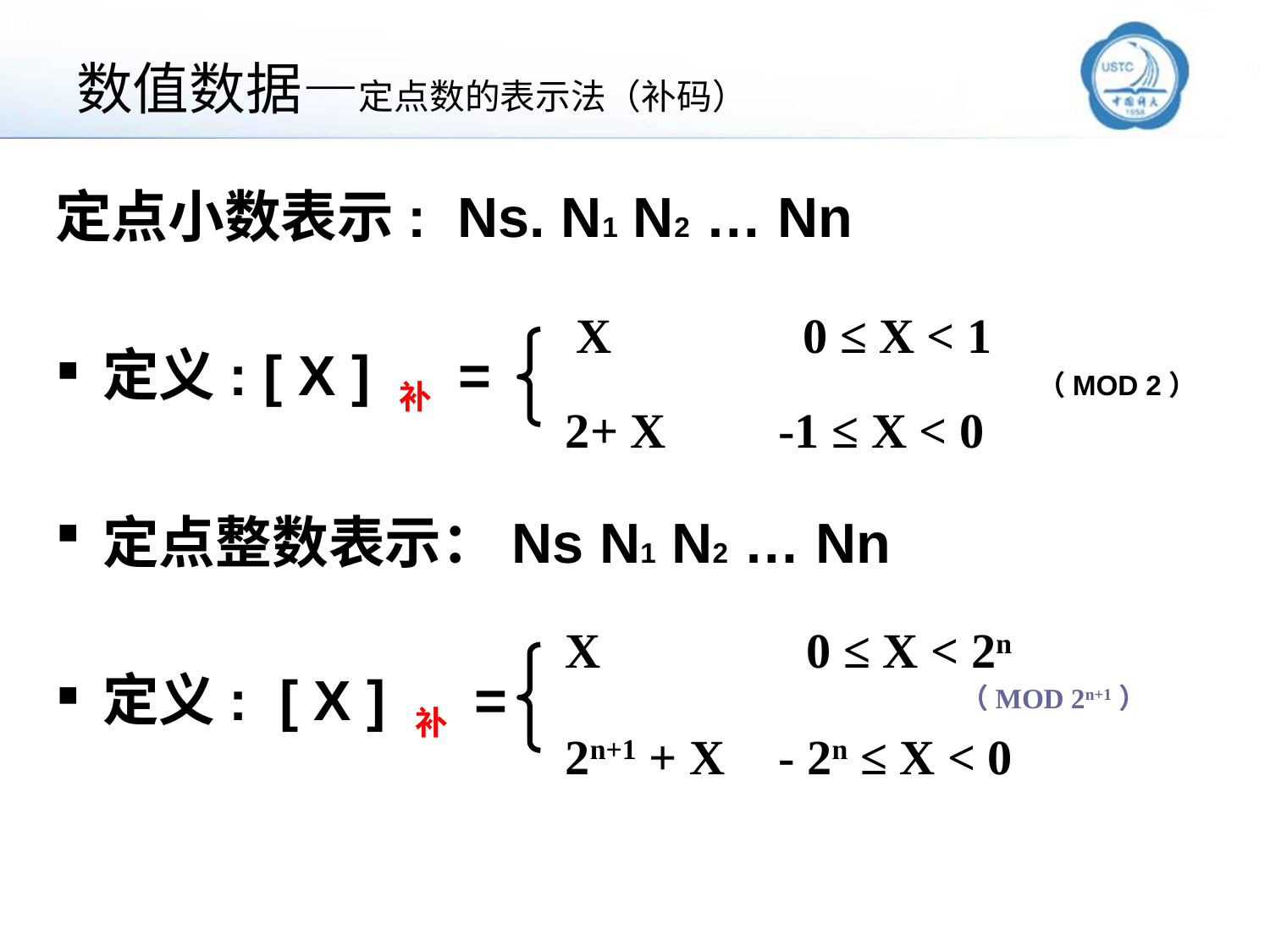

# 数值数据—定点数的表示法（补码）
定点小数表示:  Ns. N1 N2 … Nn

定义: [ X ] 补 =                                  （MOD 2）

定点整数表示：Ns N1 N2 … Nn

定义:  [ X ] 补 =

 X
0 ≤ X < 1

 2+ X
  -1 ≤ X < 0
 X
0 ≤ X < 2n

（MOD 2n+1）
 2n+1 + X
  - 2n ≤ X < 0